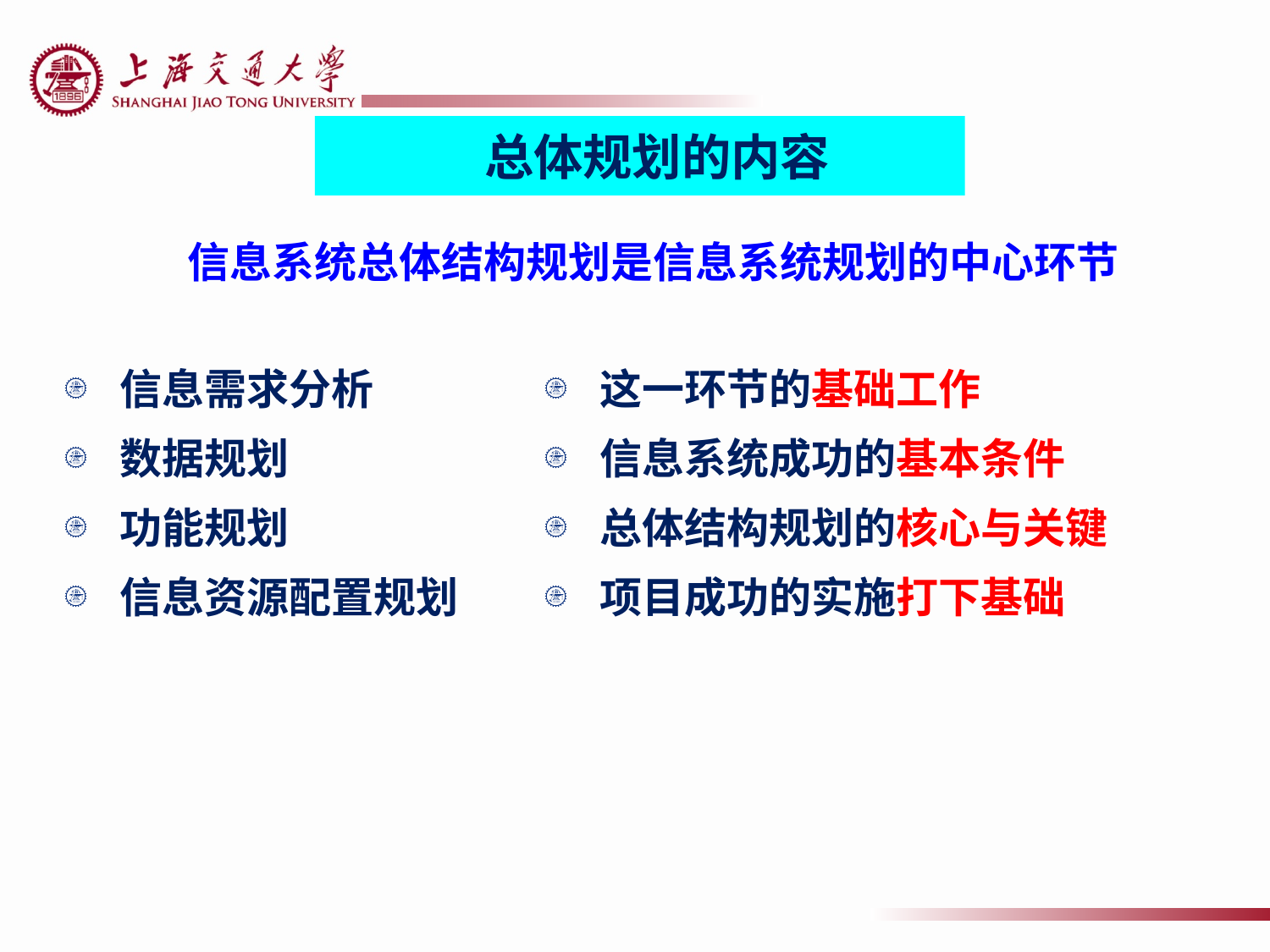

总体规划的内容
信息系统总体结构规划是信息系统规划的中心环节
信息需求分析
数据规划
功能规划
信息资源配置规划

这一环节的基础工作
信息系统成功的基本条件
总体结构规划的核心与关键
项目成功的实施打下基础

155